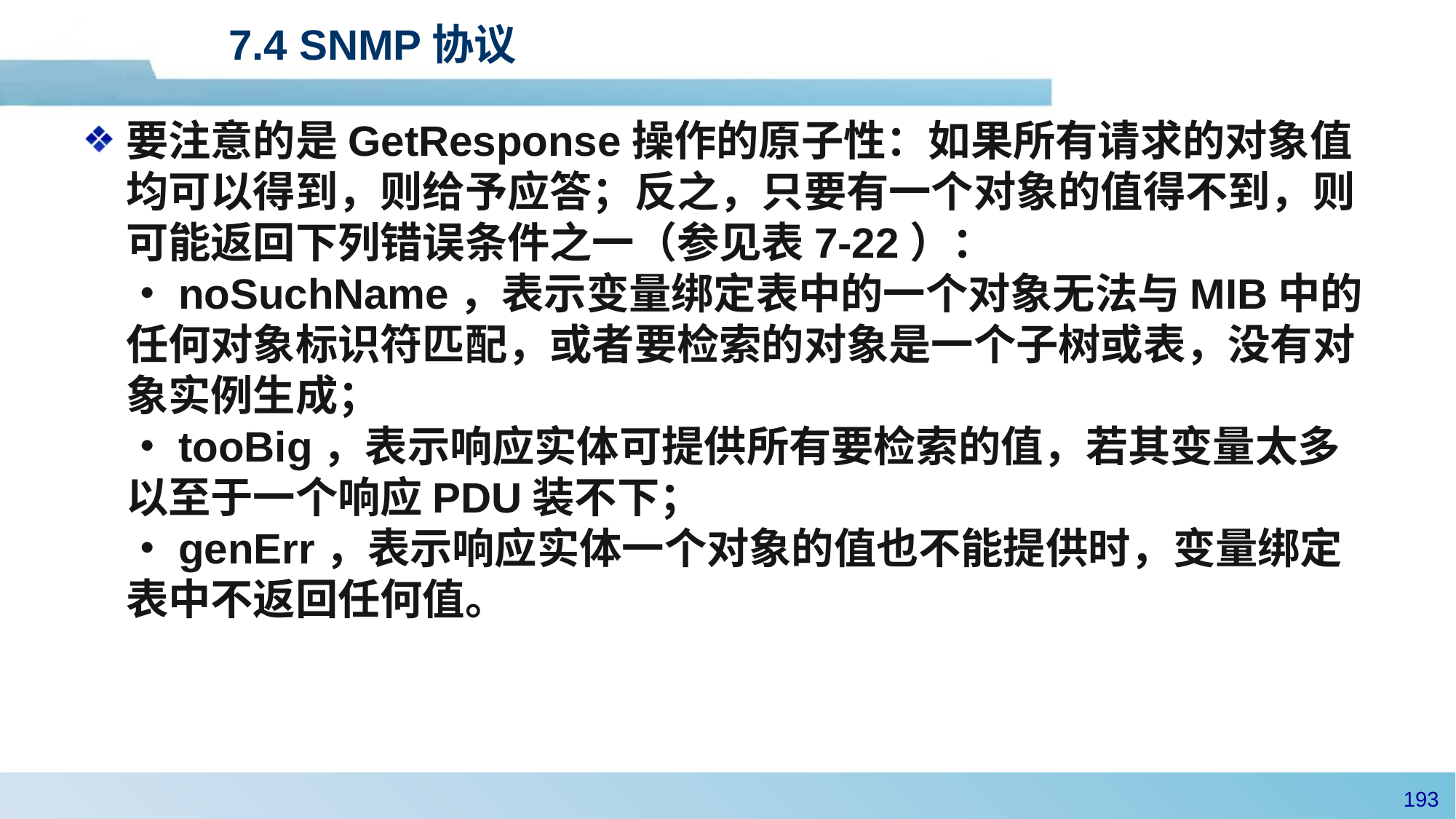

# 7.4 SNMP协议
要注意的是GetResponse操作的原子性：如果所有请求的对象值均可以得到，则给予应答；反之，只要有一个对象的值得不到，则可能返回下列错误条件之一（参见表7-22）：
•noSuchName，表示变量绑定表中的一个对象无法与MIB中的任何对象标识符匹配，或者要检索的对象是一个子树或表，没有对象实例生成；
•tooBig，表示响应实体可提供所有要检索的值，若其变量太多以至于一个响应PDU装不下；
•genErr，表示响应实体一个对象的值也不能提供时，变量绑定表中不返回任何值。
193